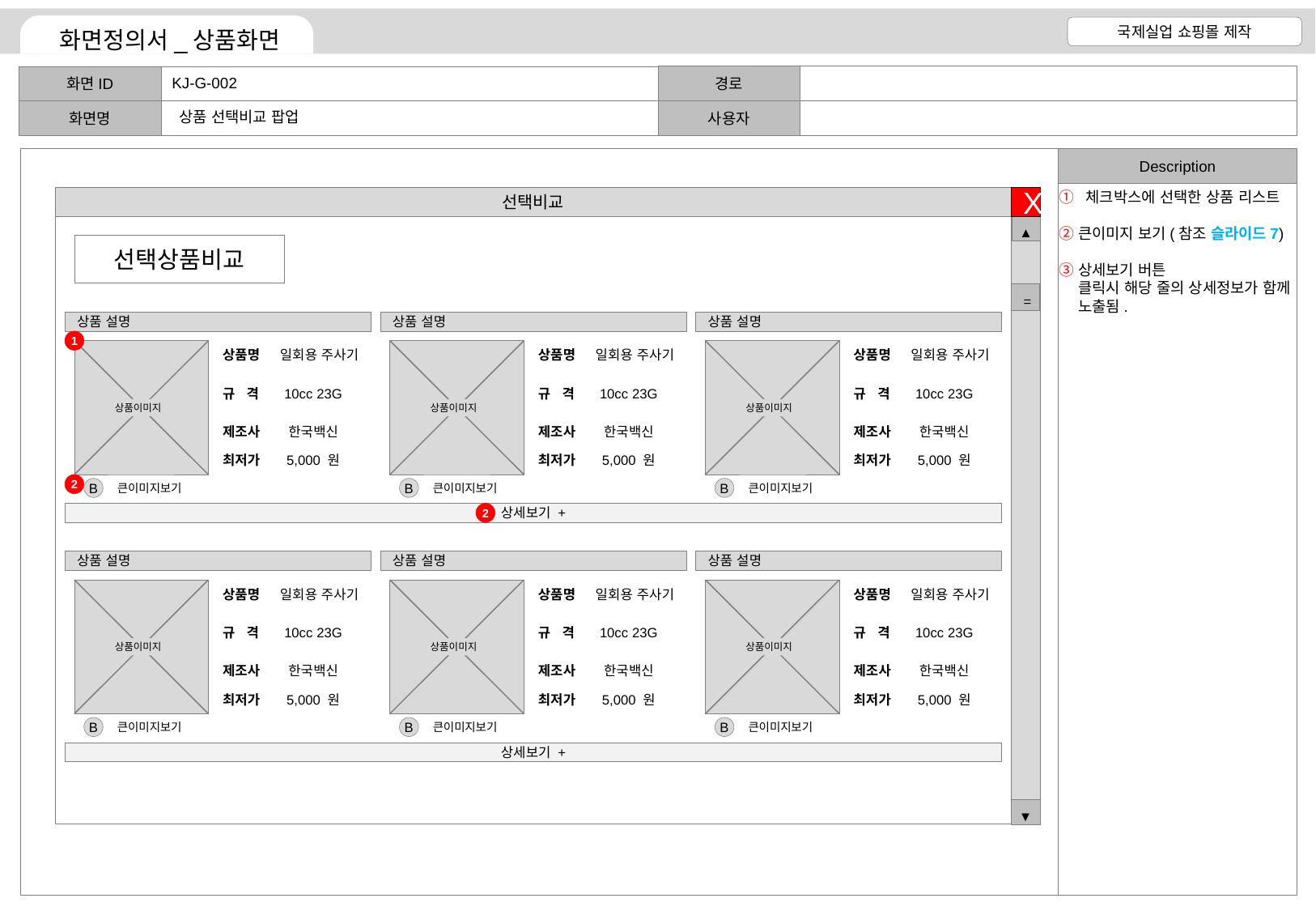

KJ-G-002
상품 선택비교 팝업
선택비교
X
 체크박스에 선택한 상품 리스트

큰이미지 보기(참조 슬라이드7)

상세보기 버튼
클릭시 해당 줄의 상세정보가 함께 노출됨.

▲
선택상품비교

=
상품 설명
상품 설명
상품 설명
1

상품이미지
상품명
일회용 주사기

상품이미지
상품명
일회용 주사기

상품이미지
상품명
일회용 주사기
규   격
10cc 23G
규   격
10cc 23G
규   격
10cc 23G
제조사
한국백신
제조사
한국백신
제조사
한국백신
최저가
5,000 원
최저가
5,000 원
최저가
5,000 원
2
큰이미지보기
큰이미지보기
큰이미지보기
B
B
B
상세보기 +
2
상품 설명
상품 설명
상품 설명

상품이미지
상품명
일회용 주사기

상품이미지
상품명
일회용 주사기

상품이미지
상품명
일회용 주사기
규   격
10cc 23G
규   격
10cc 23G
규   격
10cc 23G
제조사
한국백신
제조사
한국백신
제조사
한국백신
최저가
5,000 원
최저가
5,000 원
최저가
5,000 원
큰이미지보기
큰이미지보기
큰이미지보기
B
B
B
상세보기 +
▼